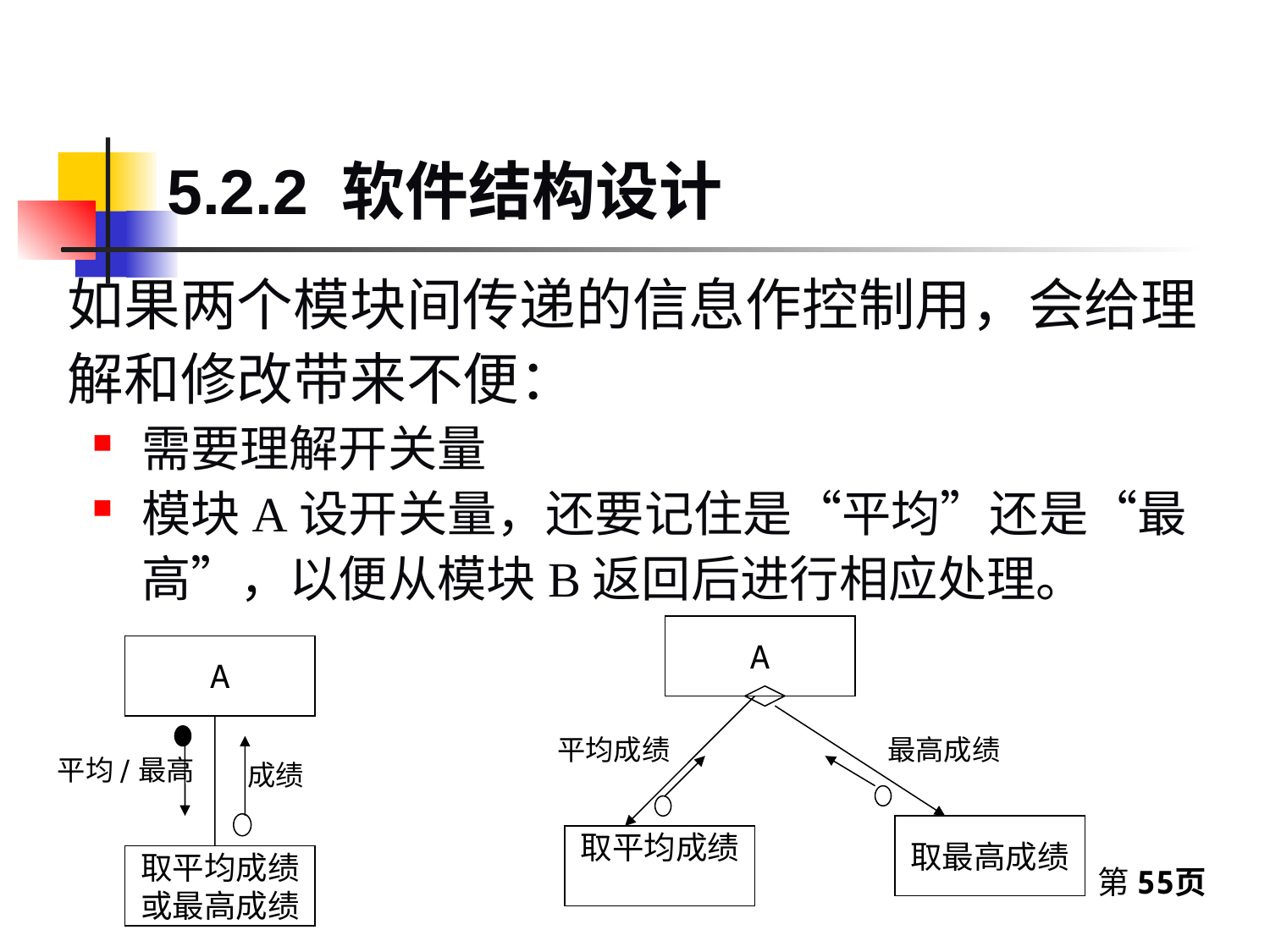

5.2.2 软件结构设计
如果两个模块间传递的信息作控制用，会给理解和修改带来不便：
需要理解开关量
模块A设开关量，还要记住是“平均”还是“最高”，以便从模块B返回后进行相应处理。
A
A

平均成绩
最高成绩

平均/最高

成绩

取最高成绩
取平均成绩

取平均成绩
或最高成绩